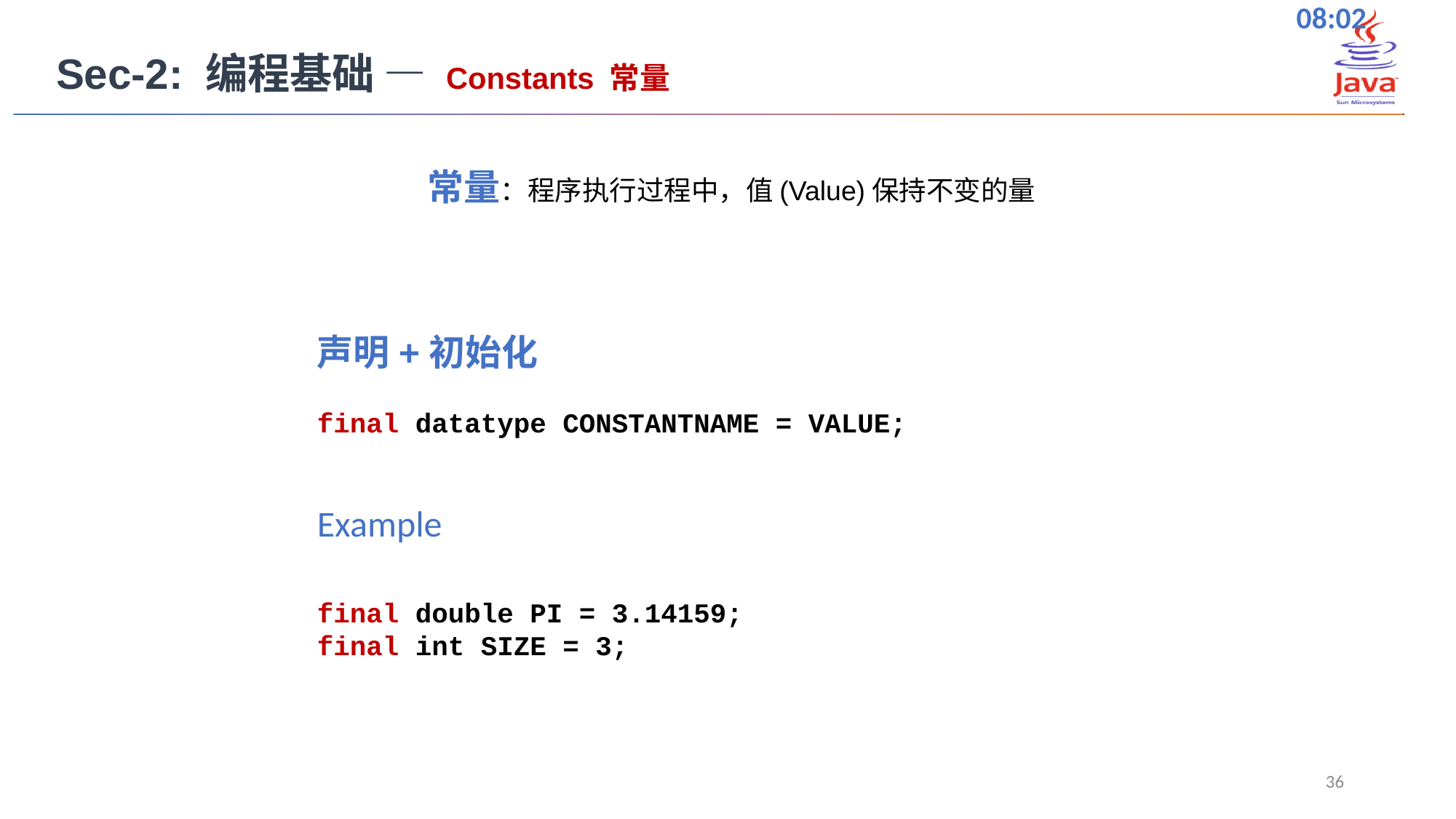

Sec-2: 编程基础 — Constants 常量
常量：程序执行过程中，值(Value)保持不变的量
声明+初始化

final datatype CONSTANTNAME = VALUE;

Example

final double PI = 3.14159;
final int SIZE = 3;
36